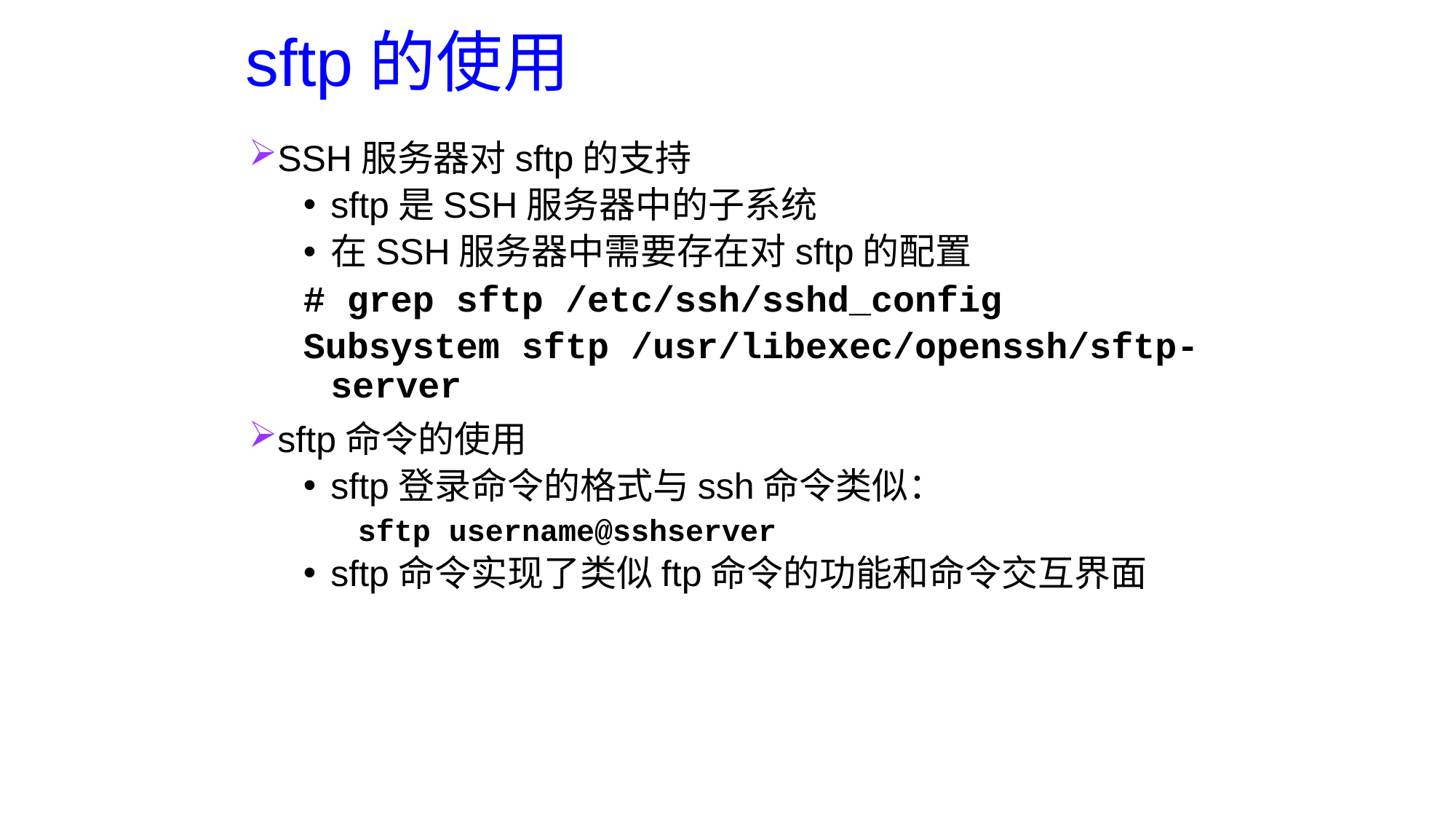

# sftp的使用
SSH服务器对sftp的支持
sftp是SSH服务器中的子系统
在SSH服务器中需要存在对sftp的配置
# grep sftp /etc/ssh/sshd_config
Subsystem sftp /usr/libexec/openssh/sftp-server
sftp命令的使用
sftp登录命令的格式与ssh命令类似：
sftp username@sshserver
sftp命令实现了类似ftp命令的功能和命令交互界面